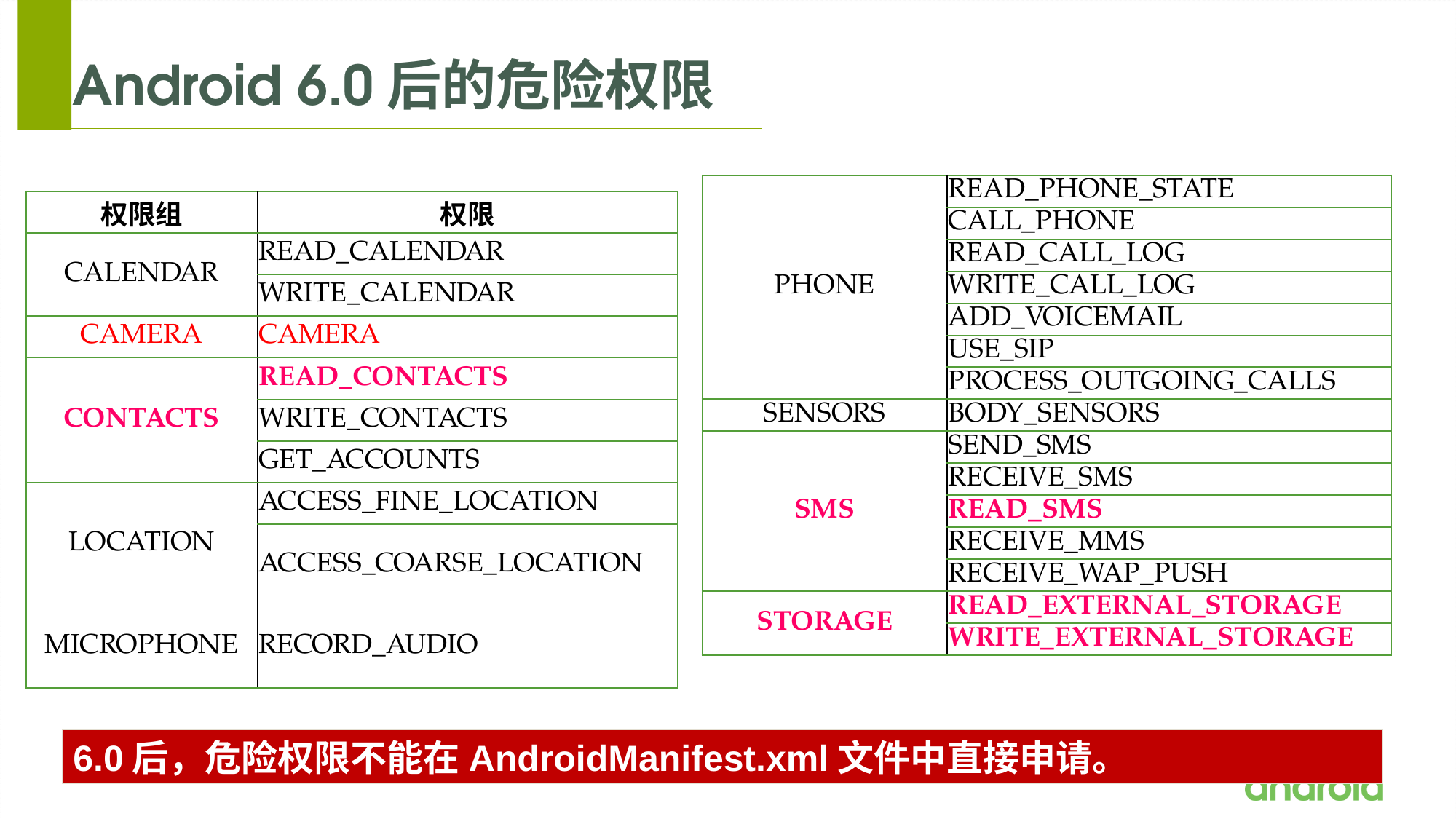

# Android 6.0后的危险权限
| PHONE | READ\_PHONE\_STATE |
| --- | --- |
|  | CALL\_PHONE |
|  | READ\_CALL\_LOG |
|  | WRITE\_CALL\_LOG |
|  | ADD\_VOICEMAIL |
|  | USE\_SIP |
|  | PROCESS\_OUTGOING\_CALLS |
| SENSORS | BODY\_SENSORS |
| SMS | SEND\_SMS |
|  | RECEIVE\_SMS |
|  | READ\_SMS |
|  | RECEIVE\_MMS |
|  | RECEIVE\_WAP\_PUSH |
| STORAGE | READ\_EXTERNAL\_STORAGE |
|  | WRITE\_EXTERNAL\_STORAGE |
| 权限组 | 权限 |
| --- | --- |
| CALENDAR | READ\_CALENDAR |
|  | WRITE\_CALENDAR |
| CAMERA | CAMERA |
| CONTACTS | READ\_CONTACTS |
|  | WRITE\_CONTACTS |
|  | GET\_ACCOUNTS |
| LOCATION | ACCESS\_FINE\_LOCATION |
|  | ACCESS\_COARSE\_LOCATION |
| MICROPHONE | RECORD\_AUDIO |
6.0后，危险权限不能在AndroidManifest.xml文件中直接申请。